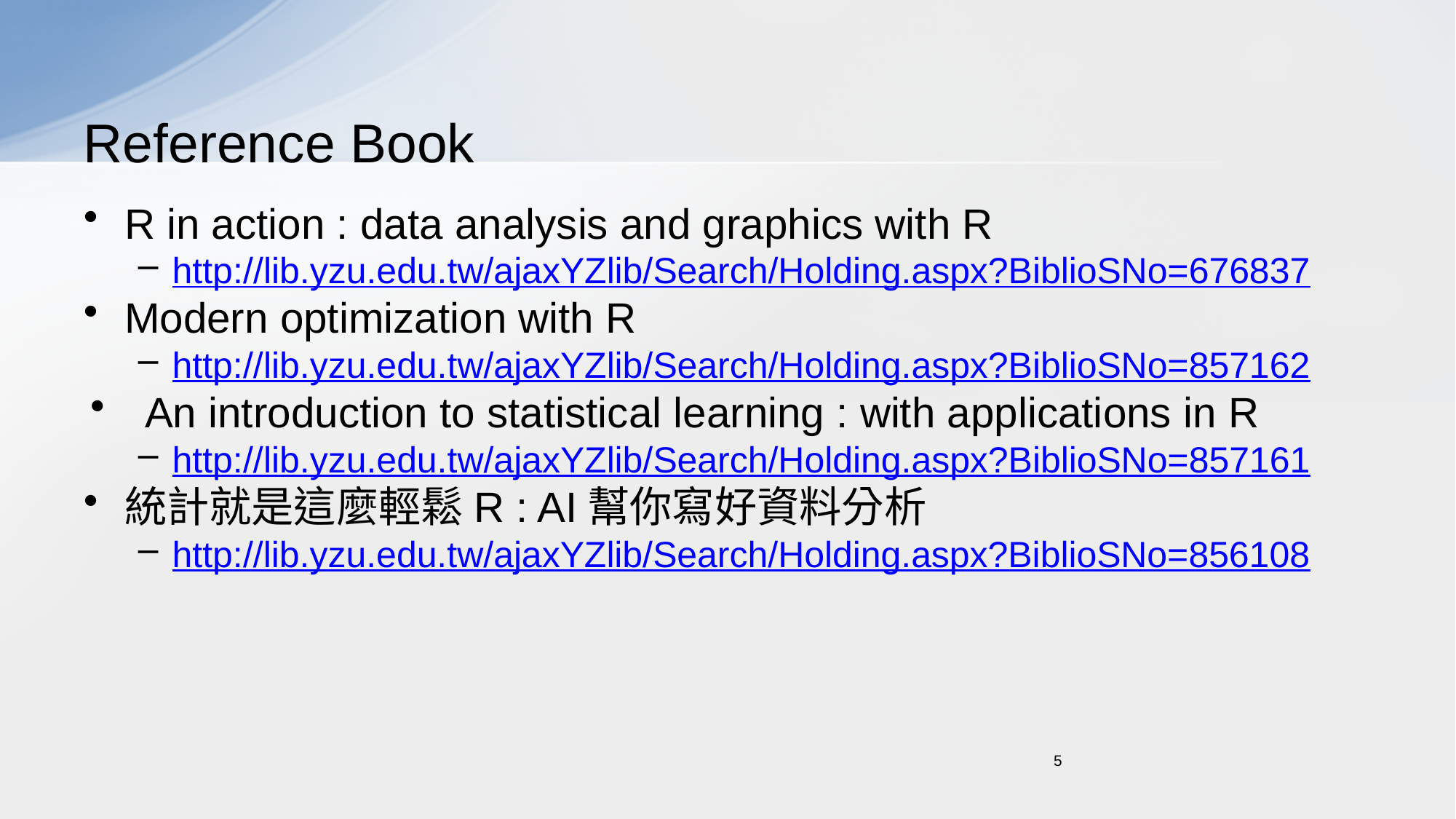

# Reference Book
R in action : data analysis and graphics with R
http://lib.yzu.edu.tw/ajaxYZlib/Search/Holding.aspx?BiblioSNo=676837
Modern optimization with R
http://lib.yzu.edu.tw/ajaxYZlib/Search/Holding.aspx?BiblioSNo=857162
An introduction to statistical learning : with applications in R
http://lib.yzu.edu.tw/ajaxYZlib/Search/Holding.aspx?BiblioSNo=857161
統計就是這麼輕鬆R : AI幫你寫好資料分析
http://lib.yzu.edu.tw/ajaxYZlib/Search/Holding.aspx?BiblioSNo=856108

5